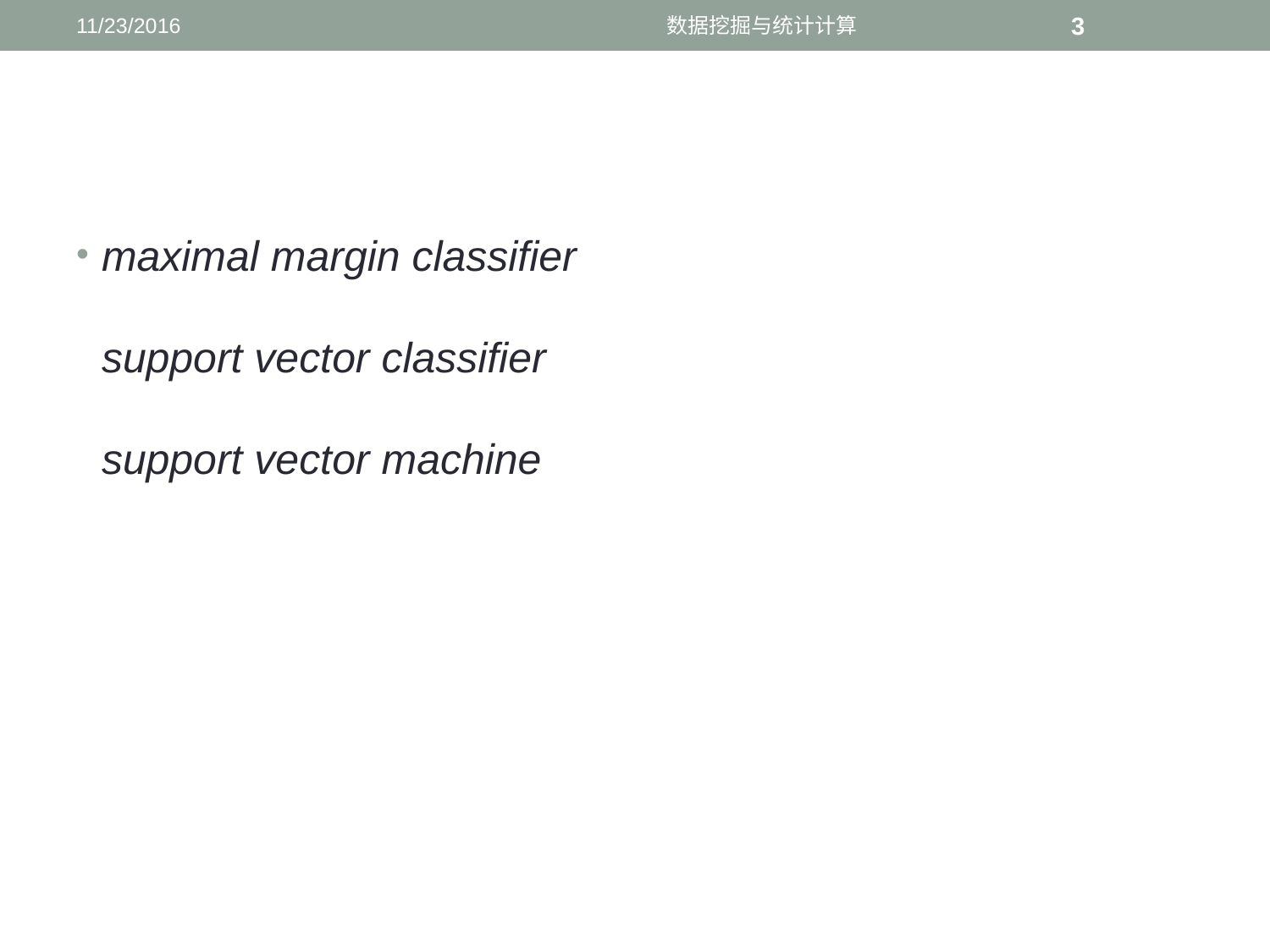

11/23/2016
数据挖掘与统计计算
3
#
maximal margin classifier
support vector classifier
support vector machine